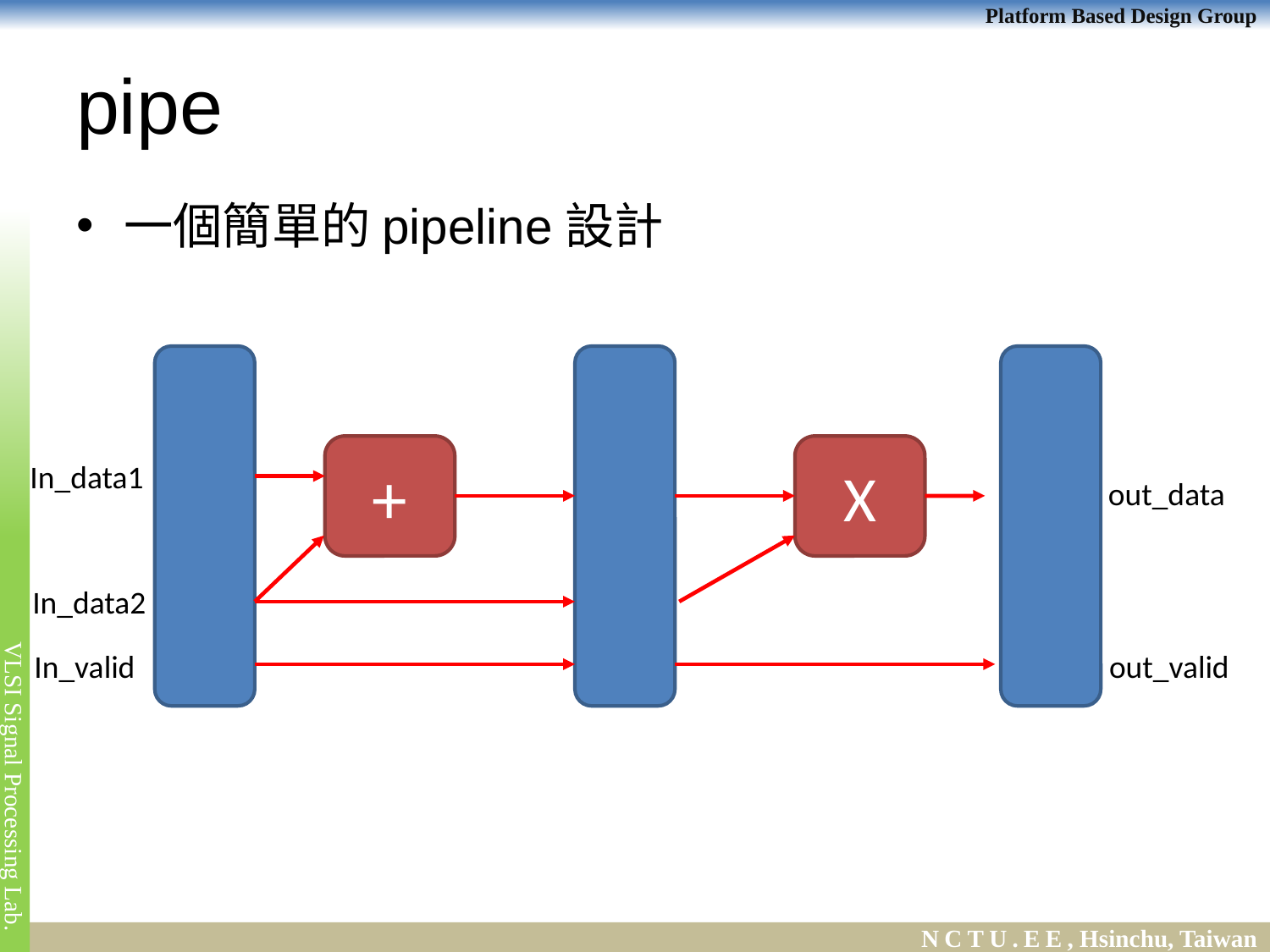

# pipe
一個簡單的pipeline設計

+
X
In_data1
out_data
In_data2
out_valid
In_valid